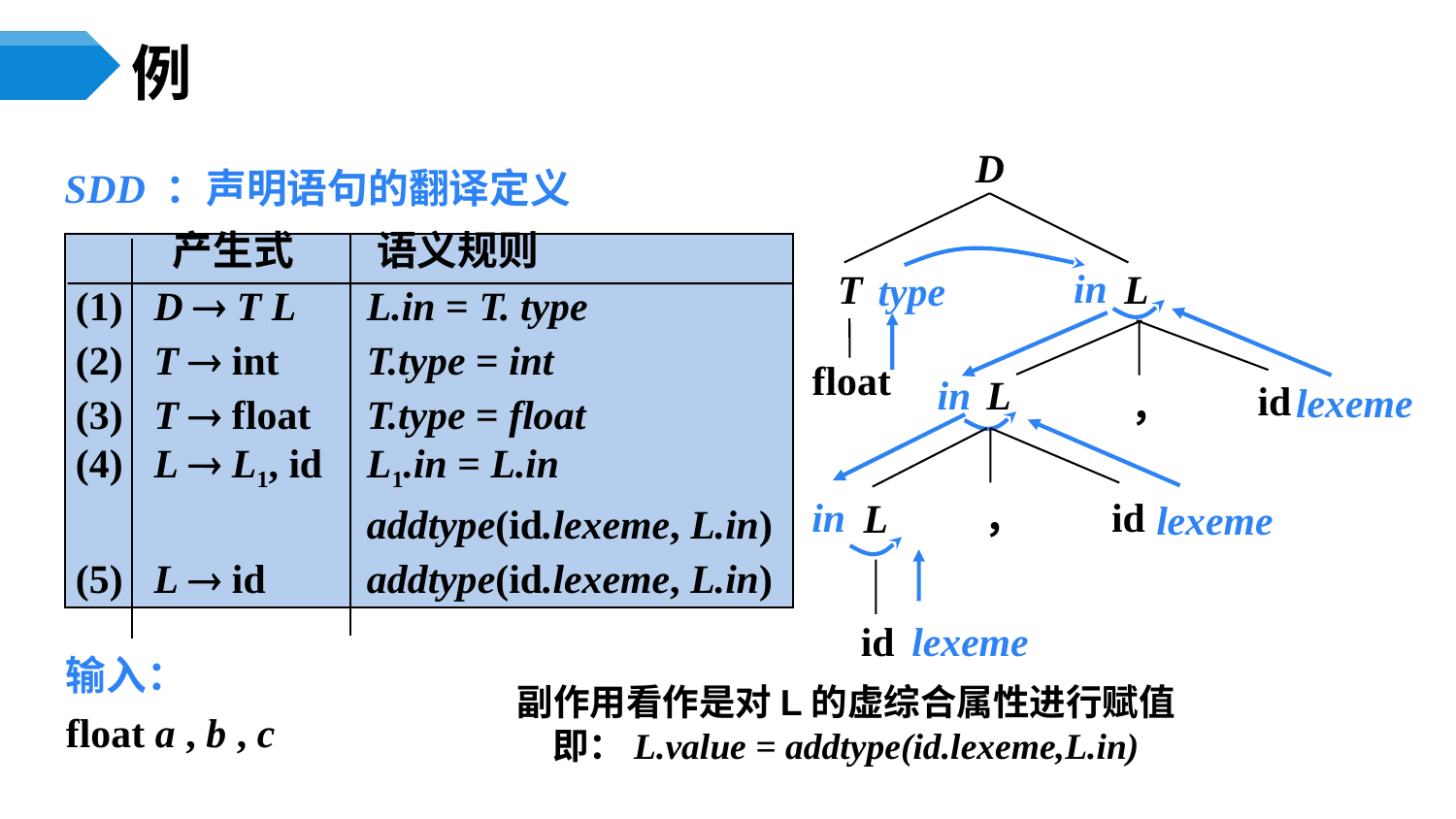

# 例
D

L
T

float
L
id
，

id
，
L

id
SDD ：声明语句的翻译定义
                 产生式         语义规则
(1)   D → T L	L.in = T. type
(2)   T → int     	T.type = int
(3)   T → float   	T.type = float
(4)   L → L1, id   	L1.in = L.in
		addtype(id.lexeme, L.in)
(5)   L → id       	addtype(id.lexeme, L.in)

in
type

in
lexeme

in
lexeme

lexeme
输入：
float a , b , c
副作用看作是对L的虚综合属性进行赋值
即：L.value = addtype(id.lexeme,L.in)